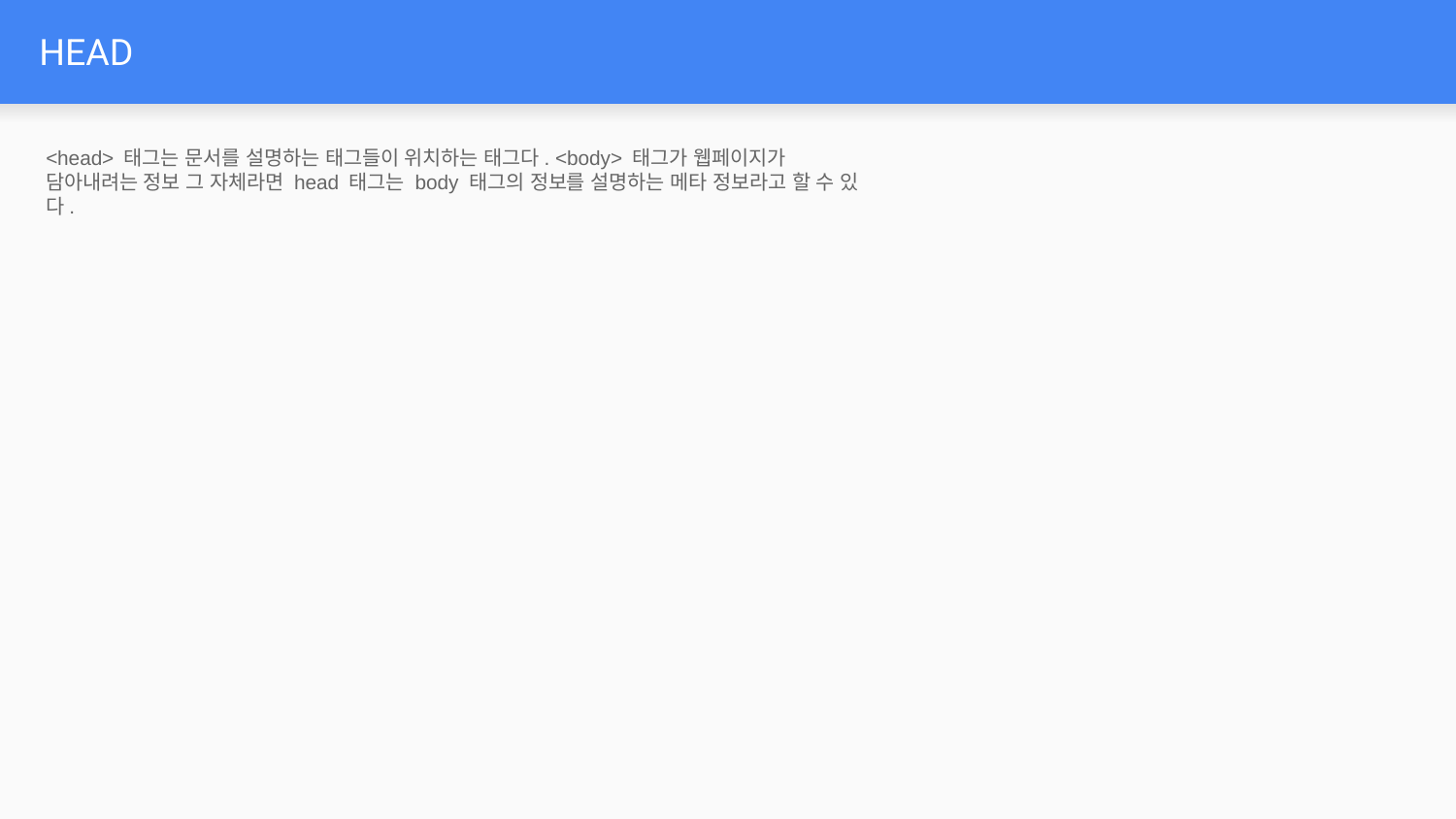

# HEAD
<head> 태그는 문서를 설명하는 태그들이 위치하는 태그다. <body> 태그가 웹페이지가 담아내려는 정보 그 자체라면 head 태그는 body 태그의 정보를 설명하는 메타 정보라고 할 수 있다.